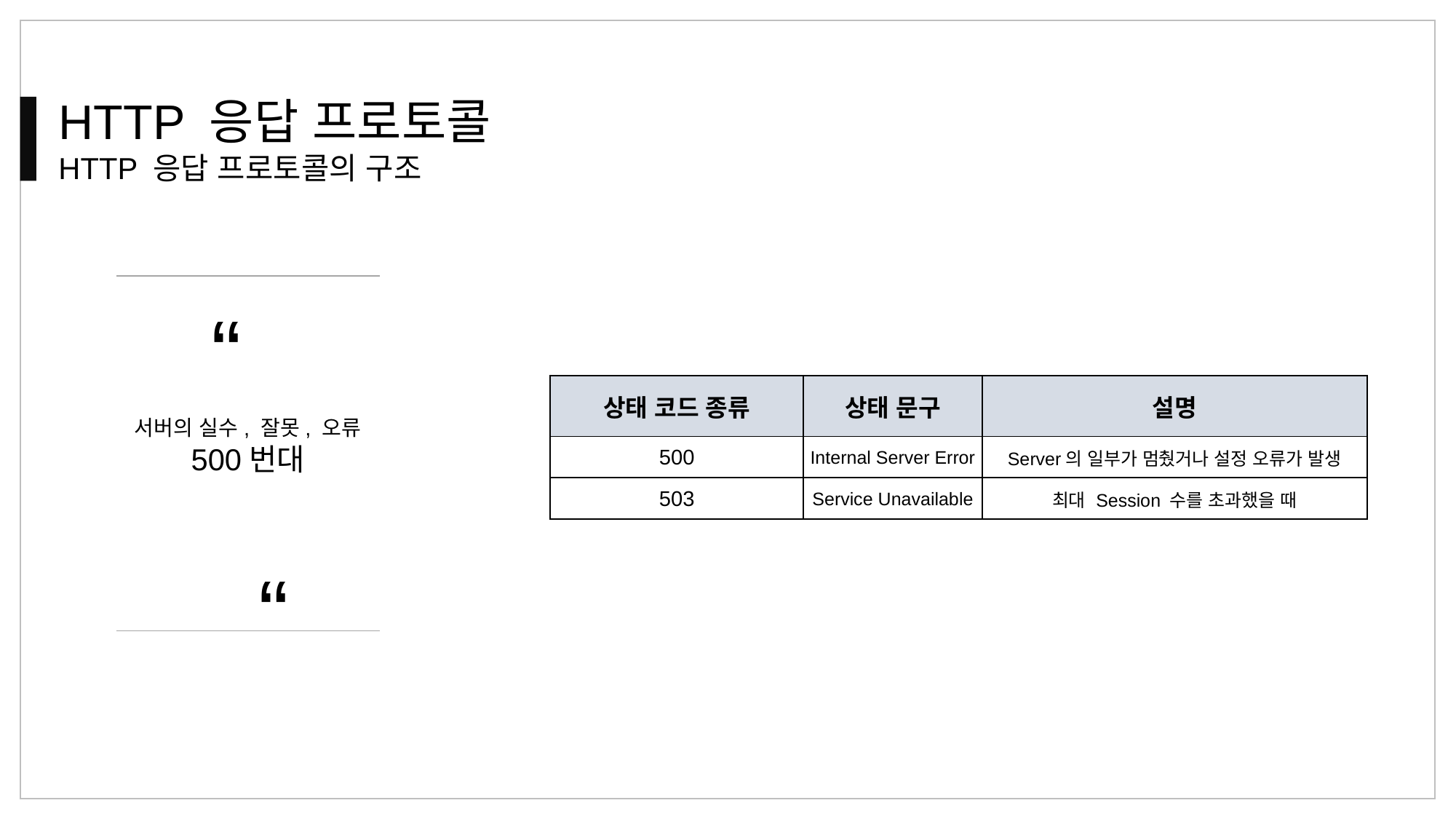

HTTP 응답 프로토콜
HTTP 응답 프로토콜의 구조

“
“
| 상태 코드 종류 | 상태 문구 | 설명 |
| --- | --- | --- |
| 500 | Internal Server Error | Server의 일부가 멈췄거나 설정 오류가 발생 |
| 503 | Service Unavailable | 최대 Session 수를 초과했을 때 |

서버의 실수, 잘못, 오류
500번대